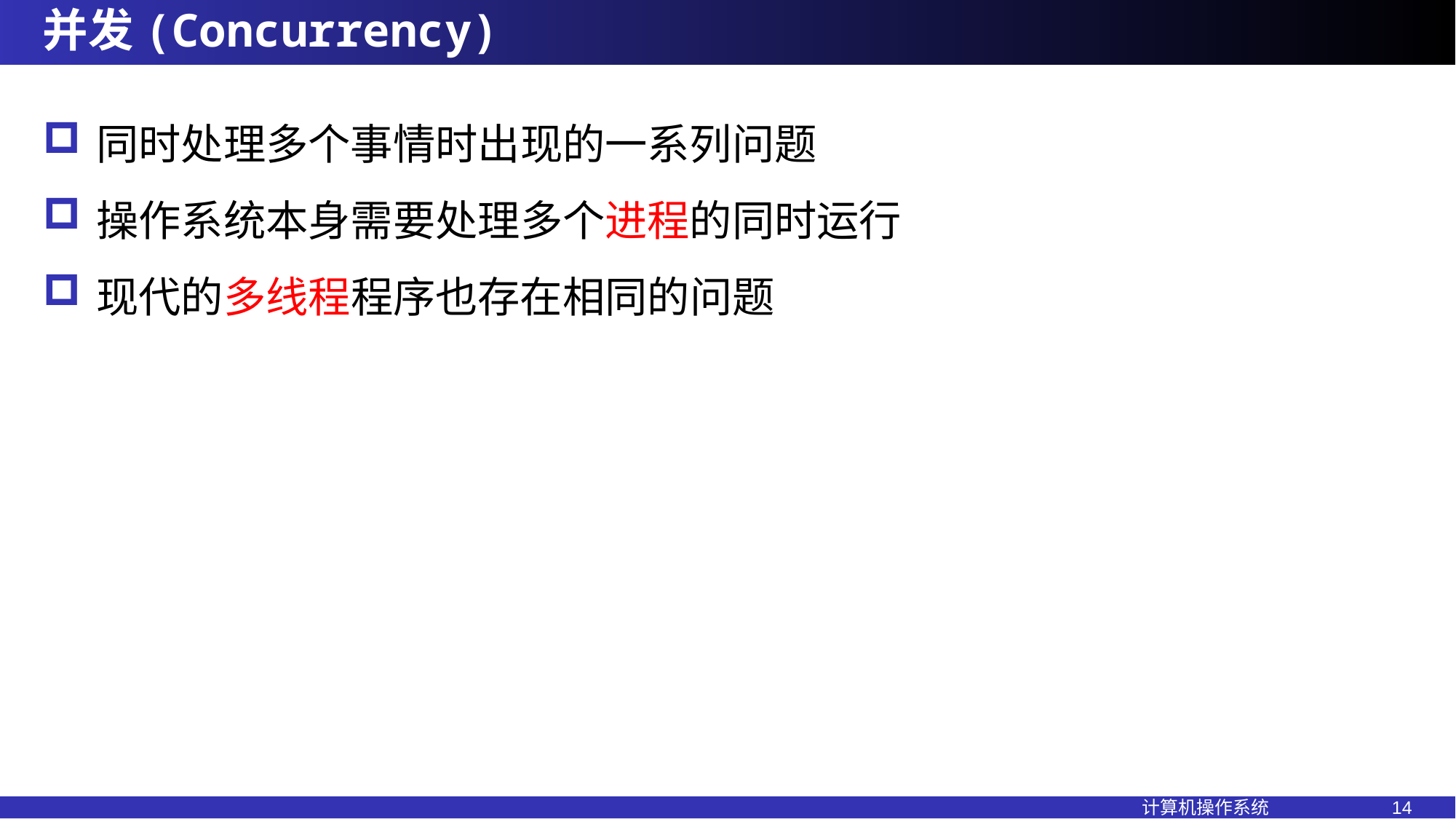

# 并发(Concurrency)
同时处理多个事情时出现的一系列问题
操作系统本身需要处理多个进程的同时运行
现代的多线程程序也存在相同的问题
计算机操作系统                     14